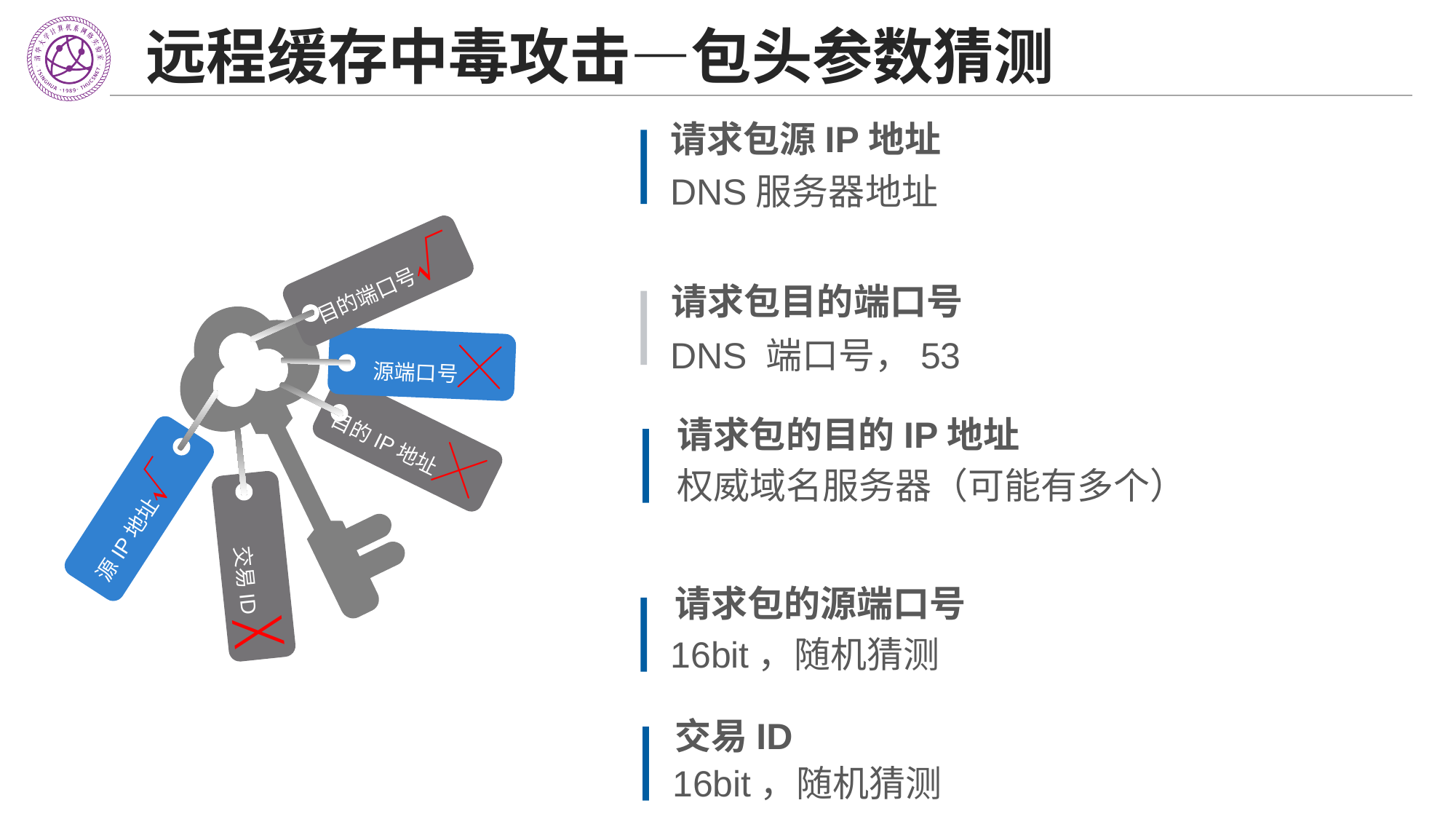

# 远程缓存中毒攻击—包头参数猜测

请求包源IP地址
DNS服务器地址

目的端口号√
请求包目的端口号
DNS 端口号，53

源端口号╳

目的IP地址╳
请求包的目的IP地址
权威域名服务器（可能有多个）

源IP地址√

交易ID ╳
请求包的源端口号
16bit，随机猜测

交易ID
16bit，随机猜测